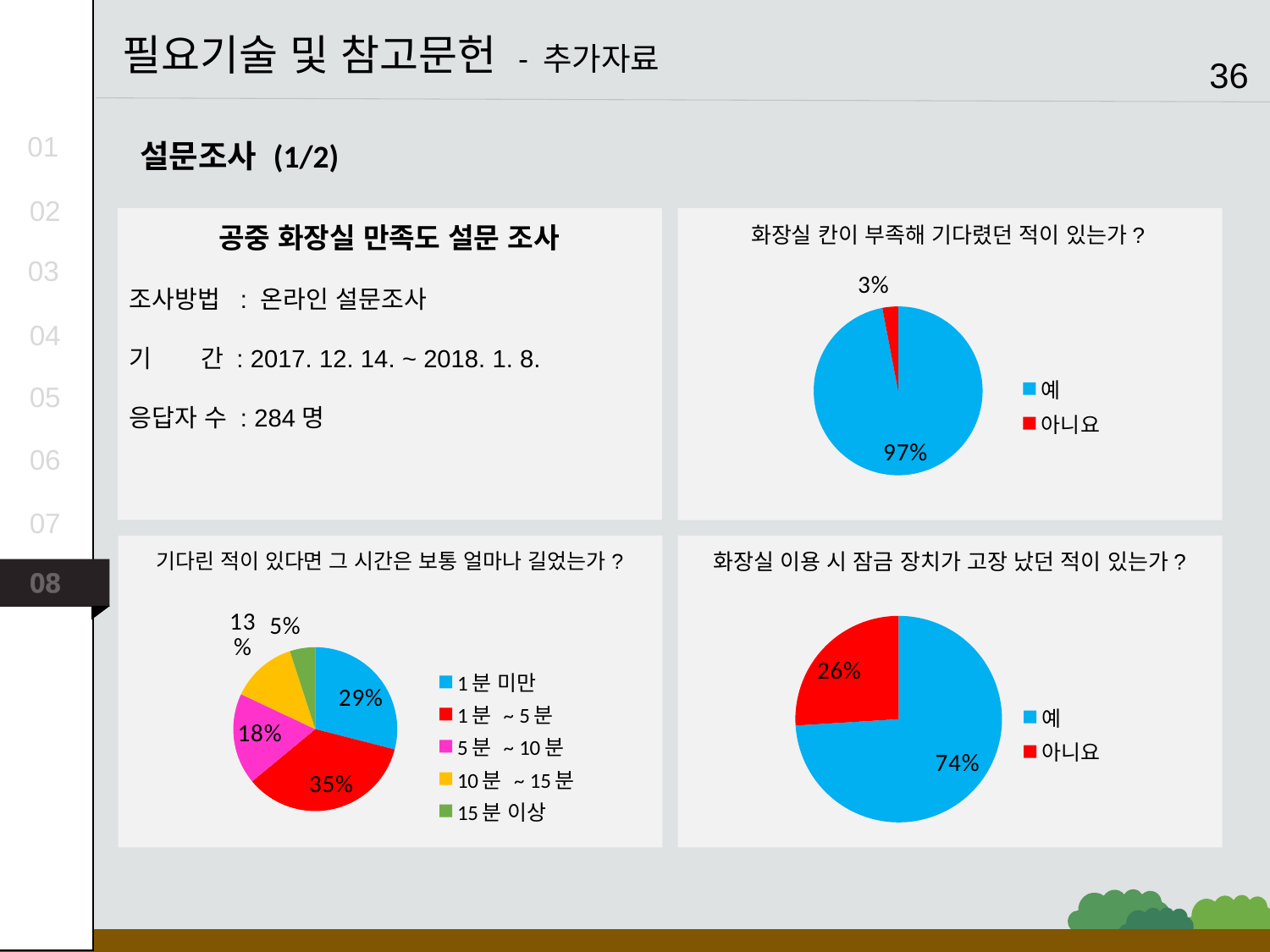

필요기술 및 참고문헌 - 추가자료
36
01
설문조사 (1/2)
02

공중 화장실 만족도 설문 조사

조사방법  : 온라인 설문조사

기       간 : 2017. 12. 14. ~ 2018. 1. 8.

응답자 수 : 284명

화장실 칸이 부족해 기다렸던 적이 있는가?

### Chart

| Category | 화장실 칸이 부족해 기다렸던 경험이 있는가? |
|---|---|
| 예 | 97.0 |
| 아니요 | 3.0 |
03

04
05
06
07

기다린 적이 있다면 그 시간은 보통 얼마나 길었는가?

### Chart

| Category | 화장실 칸이 부족해 기다렸던 경험이 있는가? |
|---|---|
| 1분 미만 | 29.0 |
| 1분 ~ 5분 | 35.0 |
| 5분 ~ 10분 | 18.0 |
| 10분 ~ 15분 | 13.0 |
| 15분 이상 | 5.0 |
화장실 이용 시 잠금 장치가 고장 났던 적이 있는가?

### Chart

| Category | 화장실 칸이 부족해 기다렸던 경험이 있는가? |
|---|---|
| 예 | 74.0 |
| 아니요 | 26.0 |
08